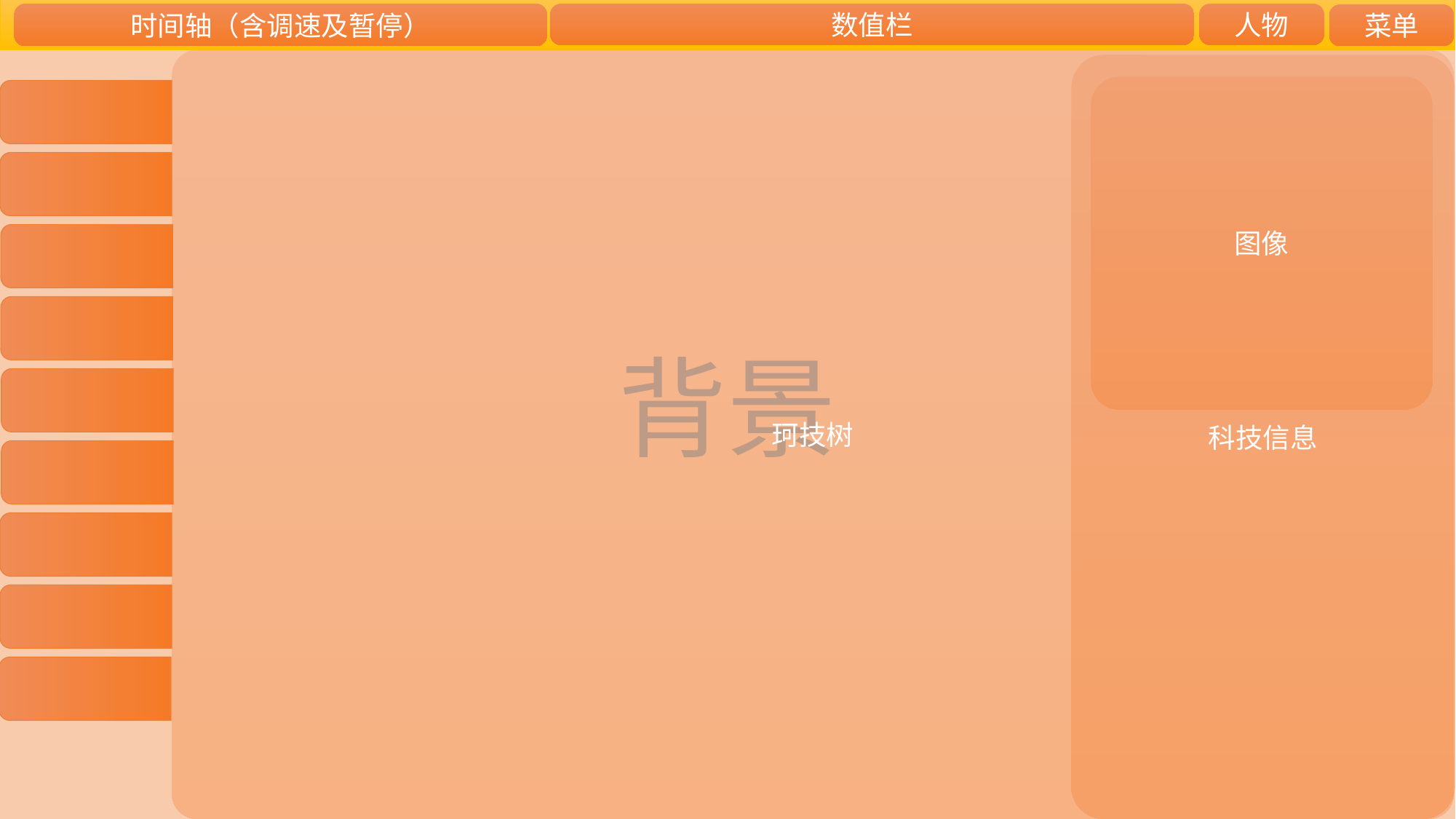

时间轴（含调速及暂停）
数值栏
人物
菜单

珂技树
科技信息
图像

背景